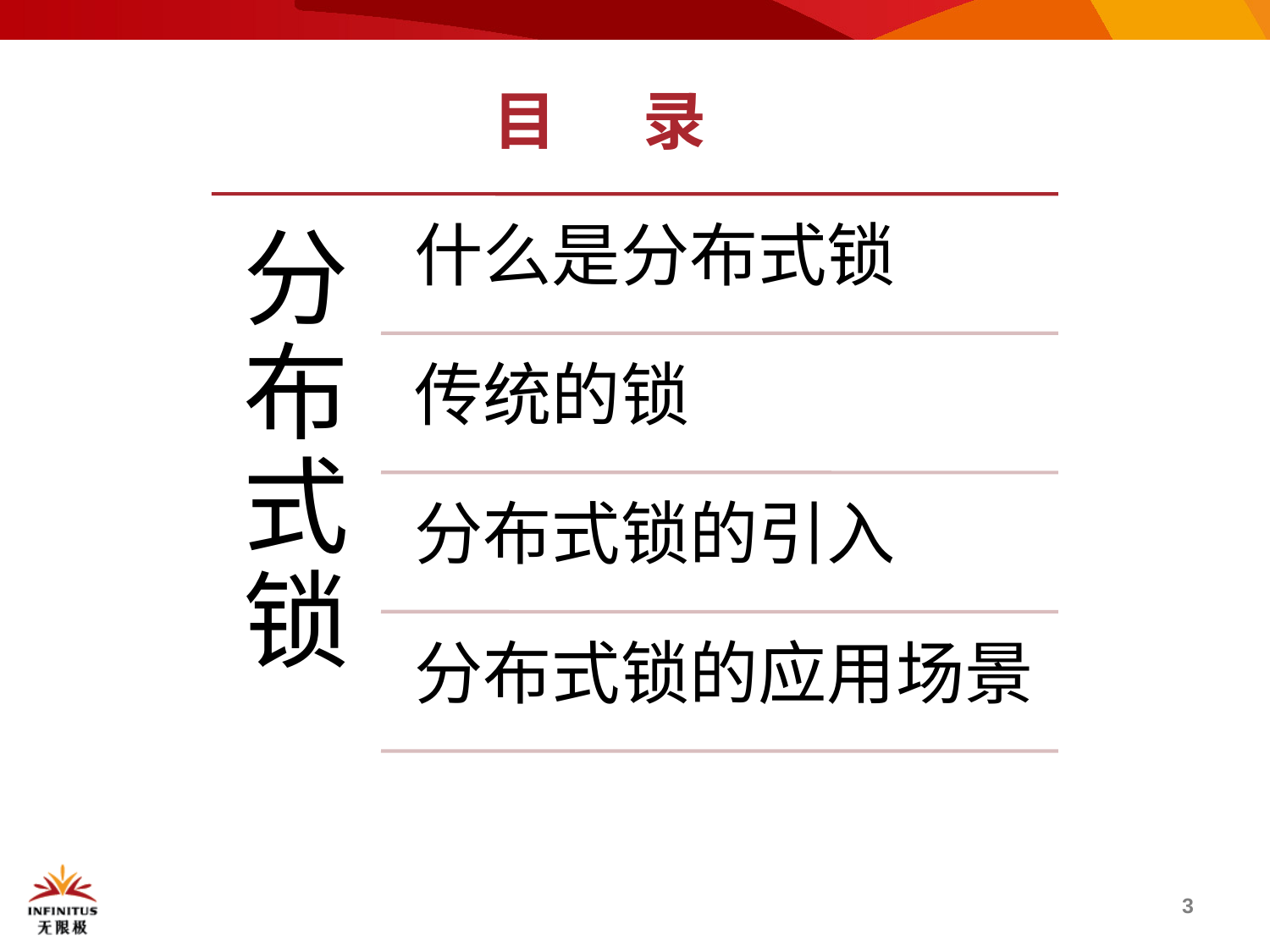

目      录
分布式锁
什么是分布式锁
传统的锁
分布式锁的引入
分布式锁的应用场景
3